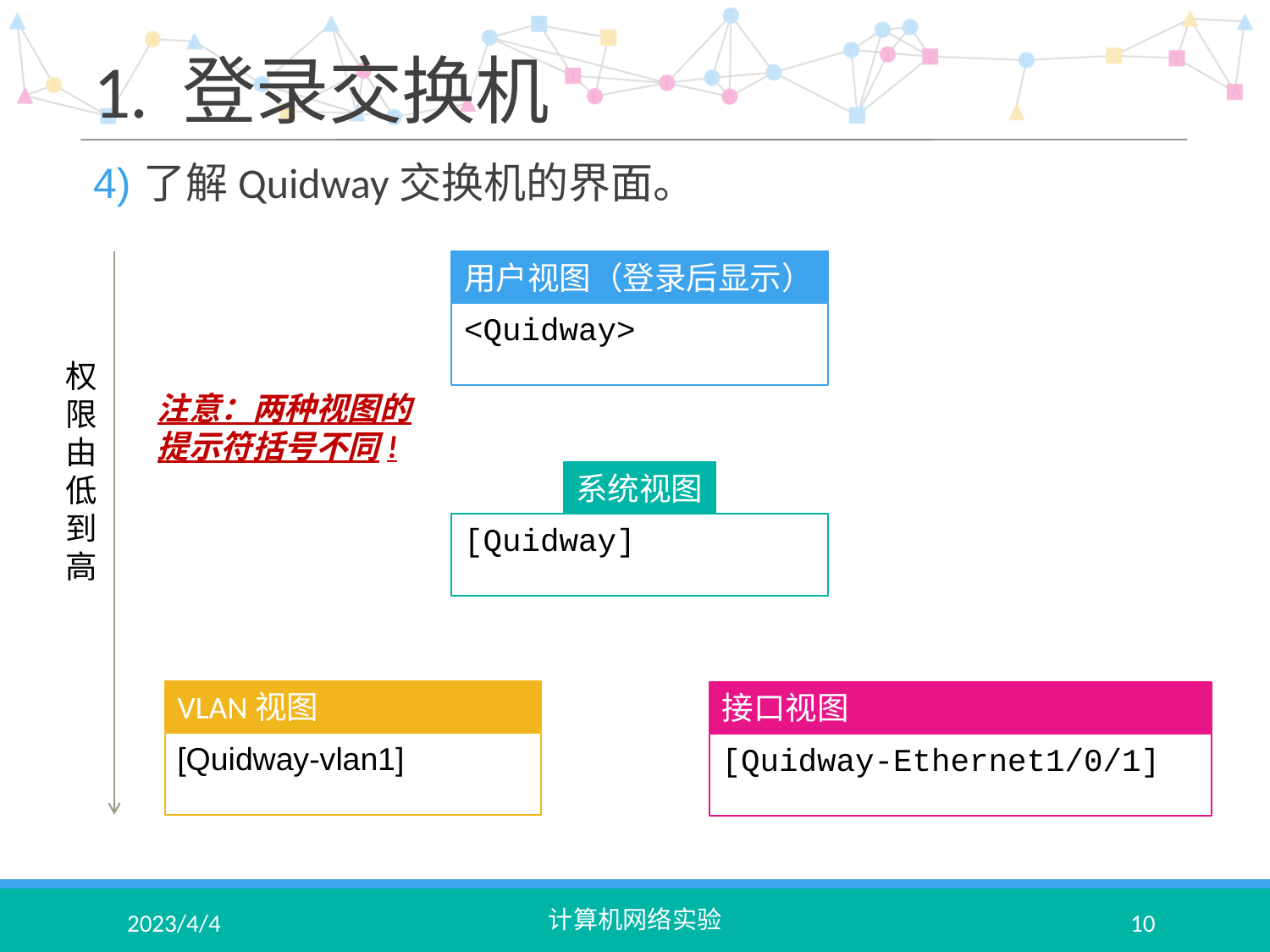

# 1. 登录交换机
了解Quidway交换机的界面。
用户视图（登录后显示）
<Quidway>

权限由低到高
注意：两种视图的提示符括号不同!
系统视图
[Quidway]

VLAN视图
[Quidway-vlan1]

接口视图

[Quidway-Ethernet1/0/1]
2023/4/4
计算机网络实验
10